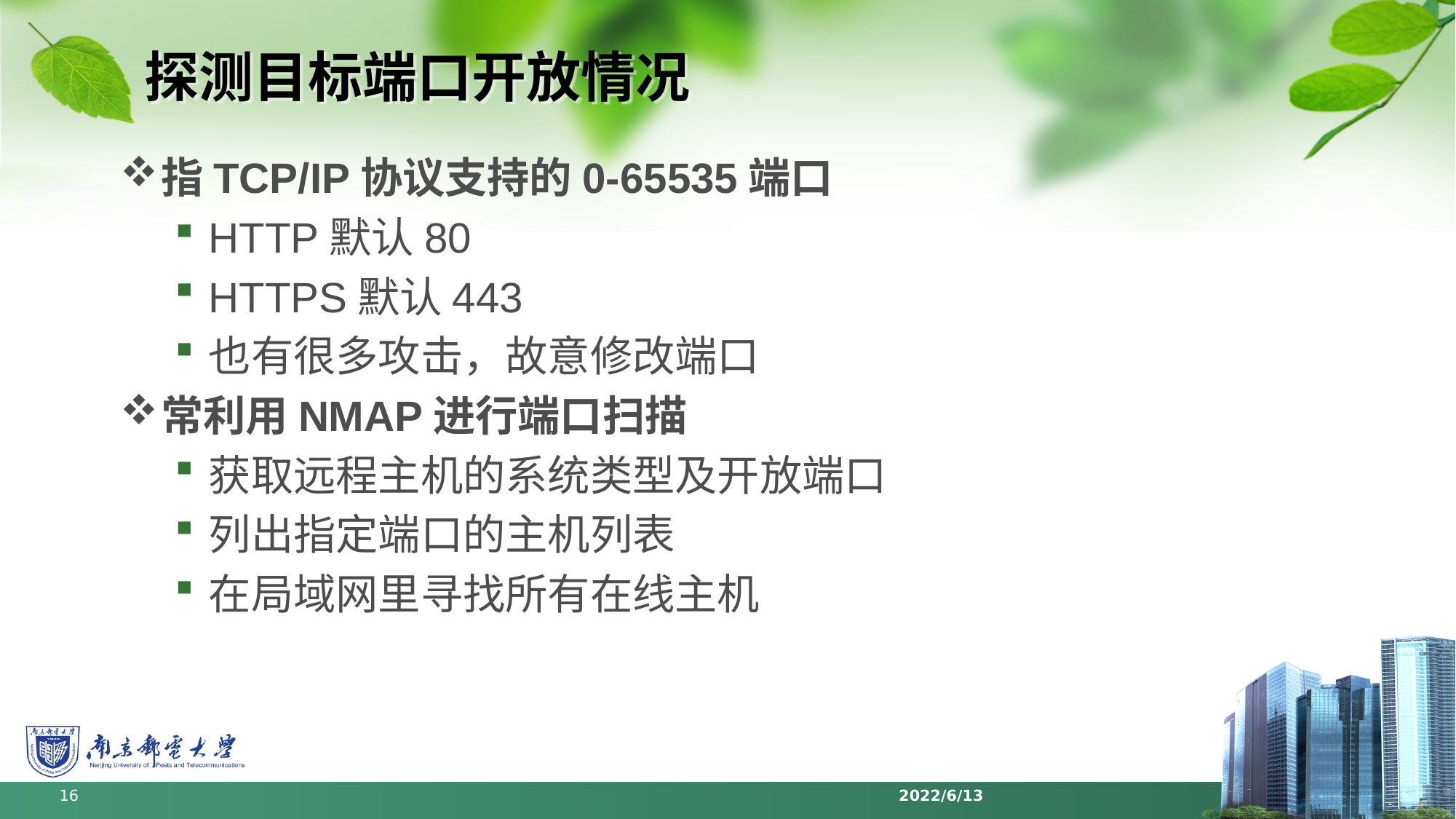

# 探测目标端口开放情况
指TCP/IP协议支持的0-65535端口
HTTP默认80
HTTPS默认443
也有很多攻击，故意修改端口
常利用NMAP进行端口扫描
获取远程主机的系统类型及开放端口
列出指定端口的主机列表
在局域网里寻找所有在线主机
16
2022/6/13